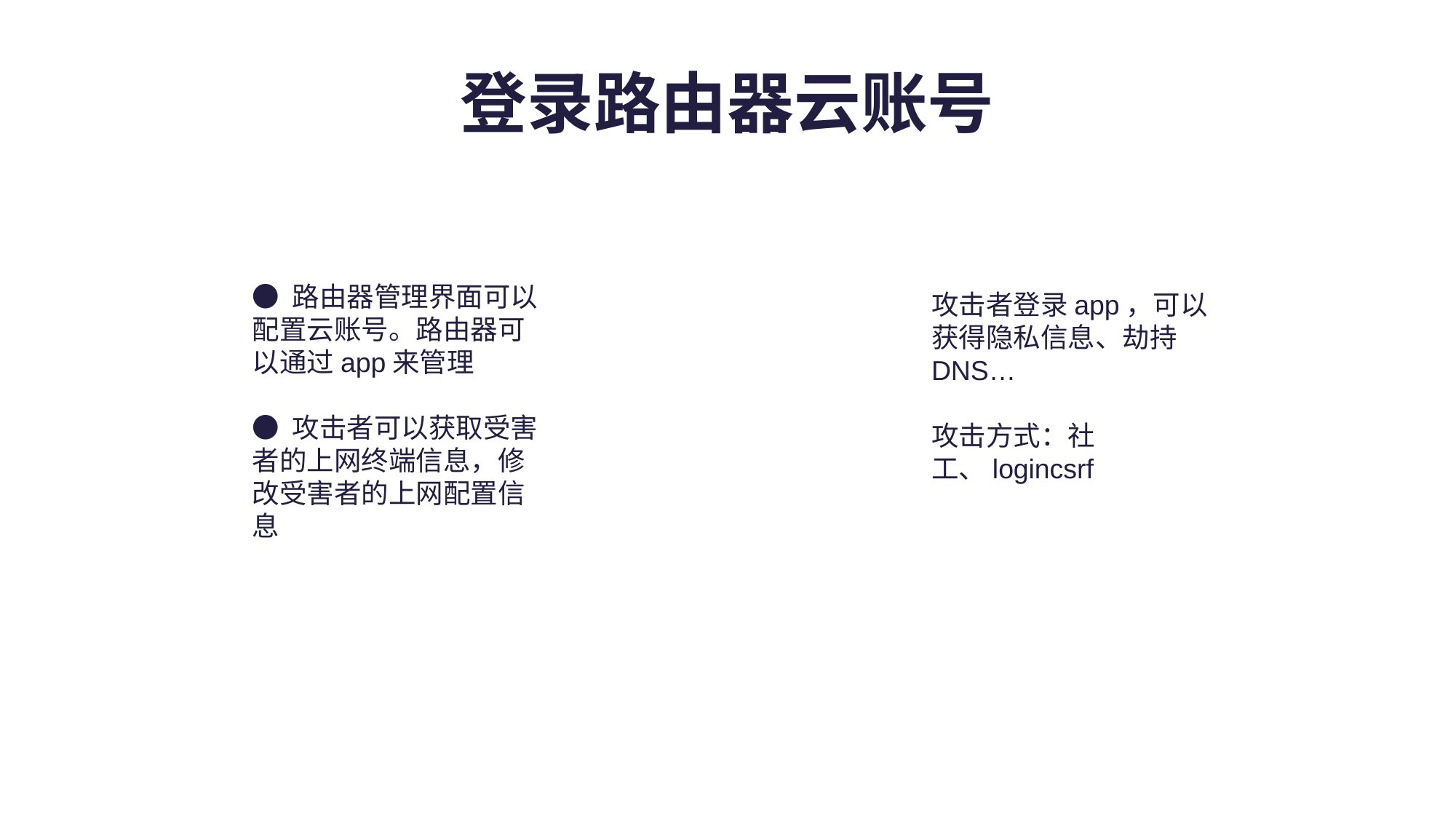

# 登录路由器云账号
● 路由器管理界面可以配置云账号。路由器可以通过app来管理

● 攻击者可以获取受害者的上网终端信息，修改受害者的上网配置信息
攻击者登录app，可以获得隐私信息、劫持DNS…

攻击方式：社工、logincsrf